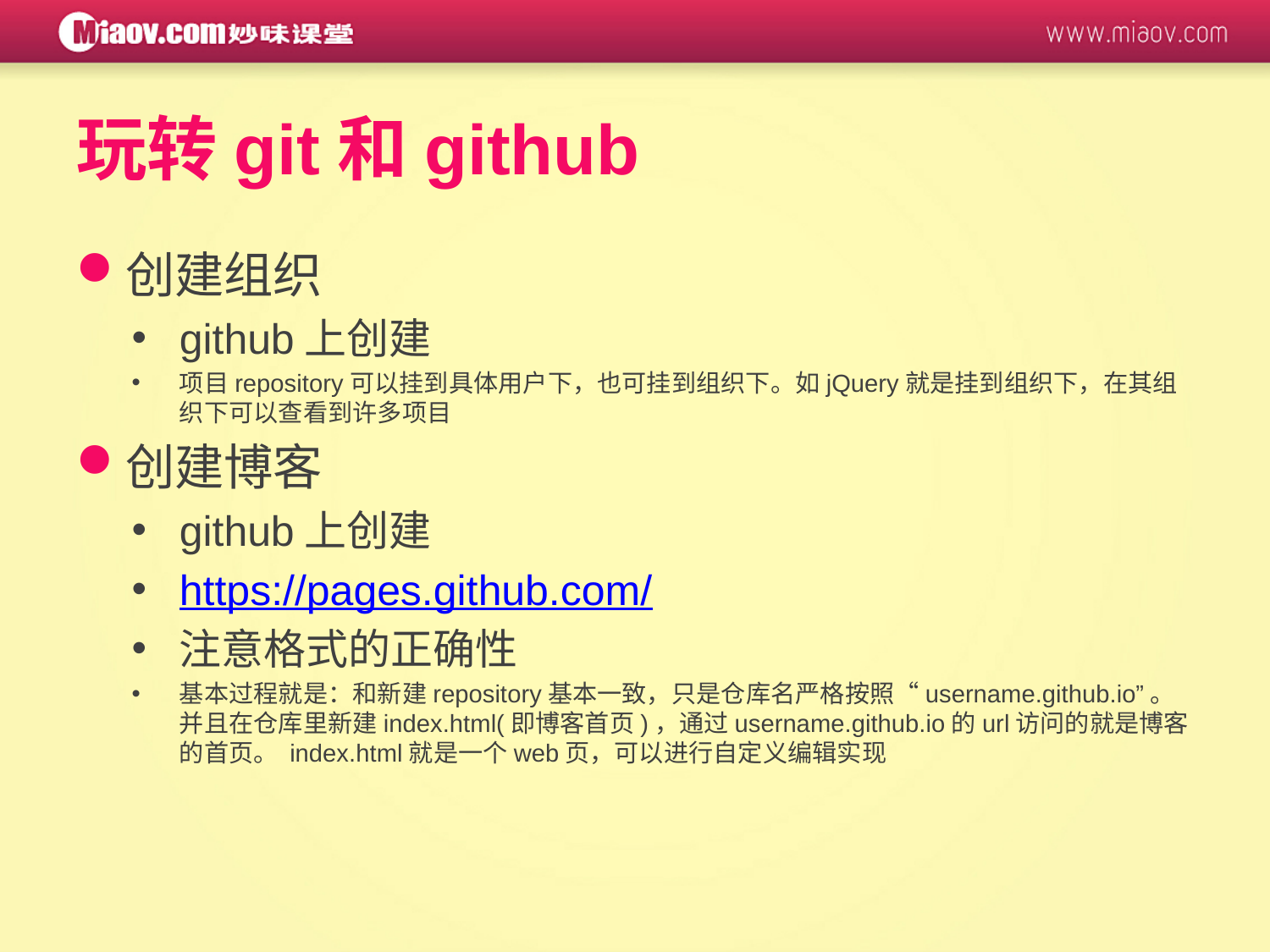

# 玩转git和github
创建组织
github上创建
项目repository可以挂到具体用户下，也可挂到组织下。如jQuery就是挂到组织下，在其组织下可以查看到许多项目
创建博客
github上创建
https://pages.github.com/
注意格式的正确性
基本过程就是：和新建repository基本一致，只是仓库名严格按照“username.github.io”。并且在仓库里新建index.html(即博客首页)，通过username.github.io的url访问的就是博客的首页。 index.html就是一个web页，可以进行自定义编辑实现